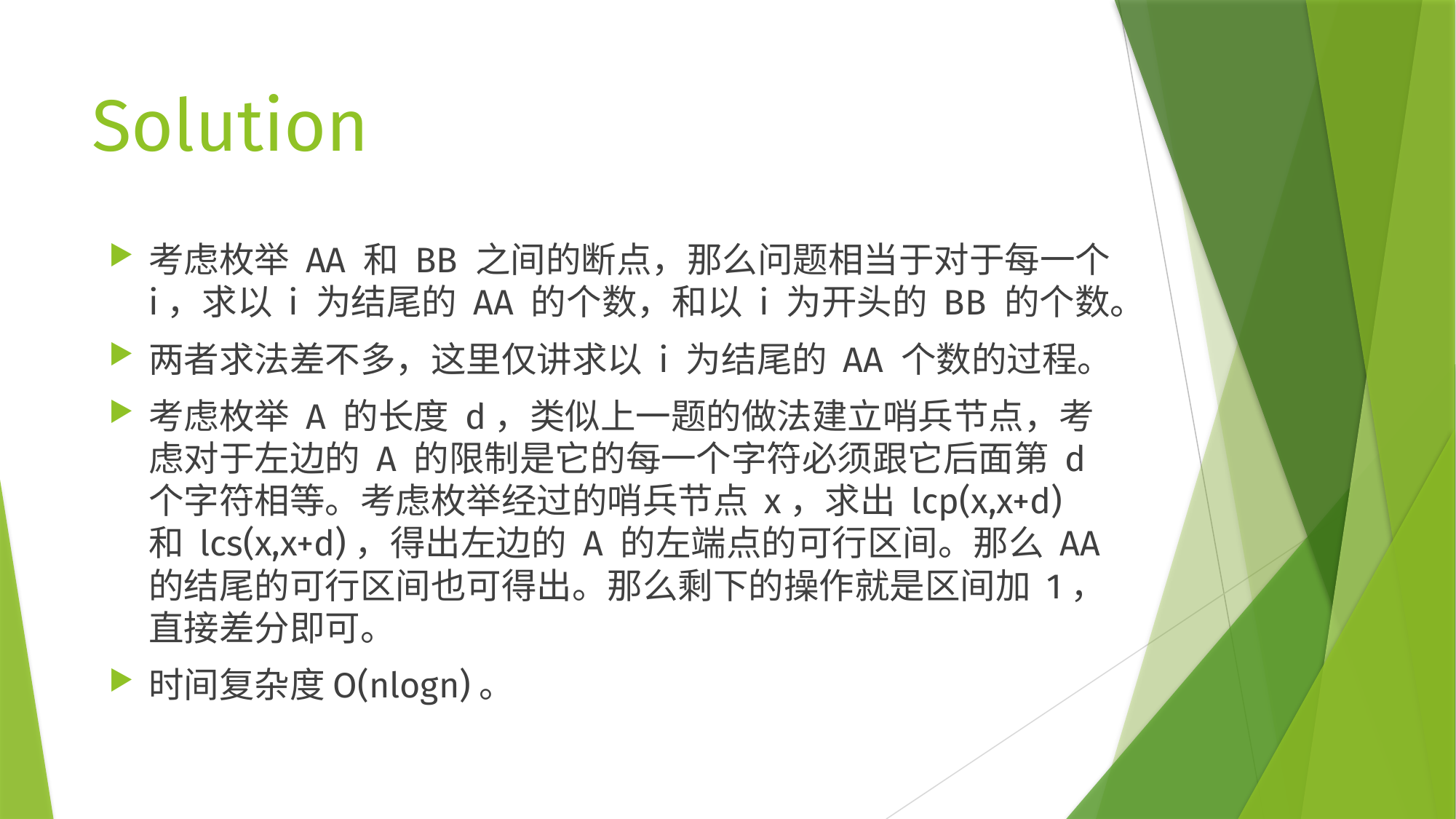

# Solution
考虑枚举 AA 和 BB 之间的断点，那么问题相当于对于每一个 i，求以 i 为结尾的 AA 的个数，和以 i 为开头的 BB 的个数。
两者求法差不多，这里仅讲求以 i 为结尾的 AA 个数的过程。
考虑枚举 A 的长度 d，类似上一题的做法建立哨兵节点，考虑对于左边的 A 的限制是它的每一个字符必须跟它后面第 d 个字符相等。考虑枚举经过的哨兵节点 x，求出 lcp(x,x+d) 和 lcs(x,x+d)，得出左边的 A 的左端点的可行区间。那么 AA 的结尾的可行区间也可得出。那么剩下的操作就是区间加 1，直接差分即可。
时间复杂度O(nlogn)。